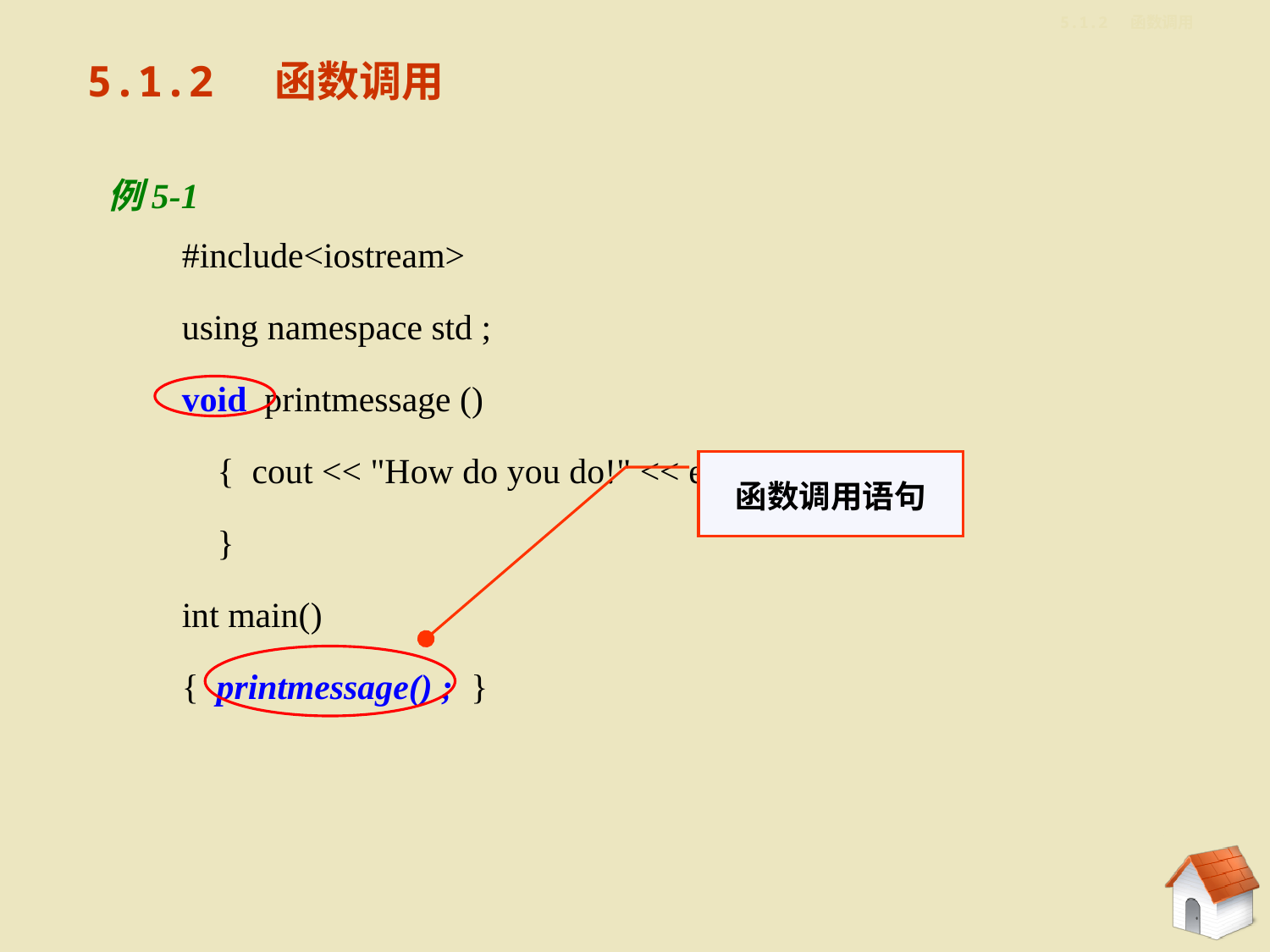

5.1.2  函数调用
5.1.2  函数调用
例5-1
#include<iostream>
using namespace std ;
void  printmessage ()
    {  cout << "How do you do!" << endl ;
    }
int main()
{  printmessage() ;  }

函数调用语句